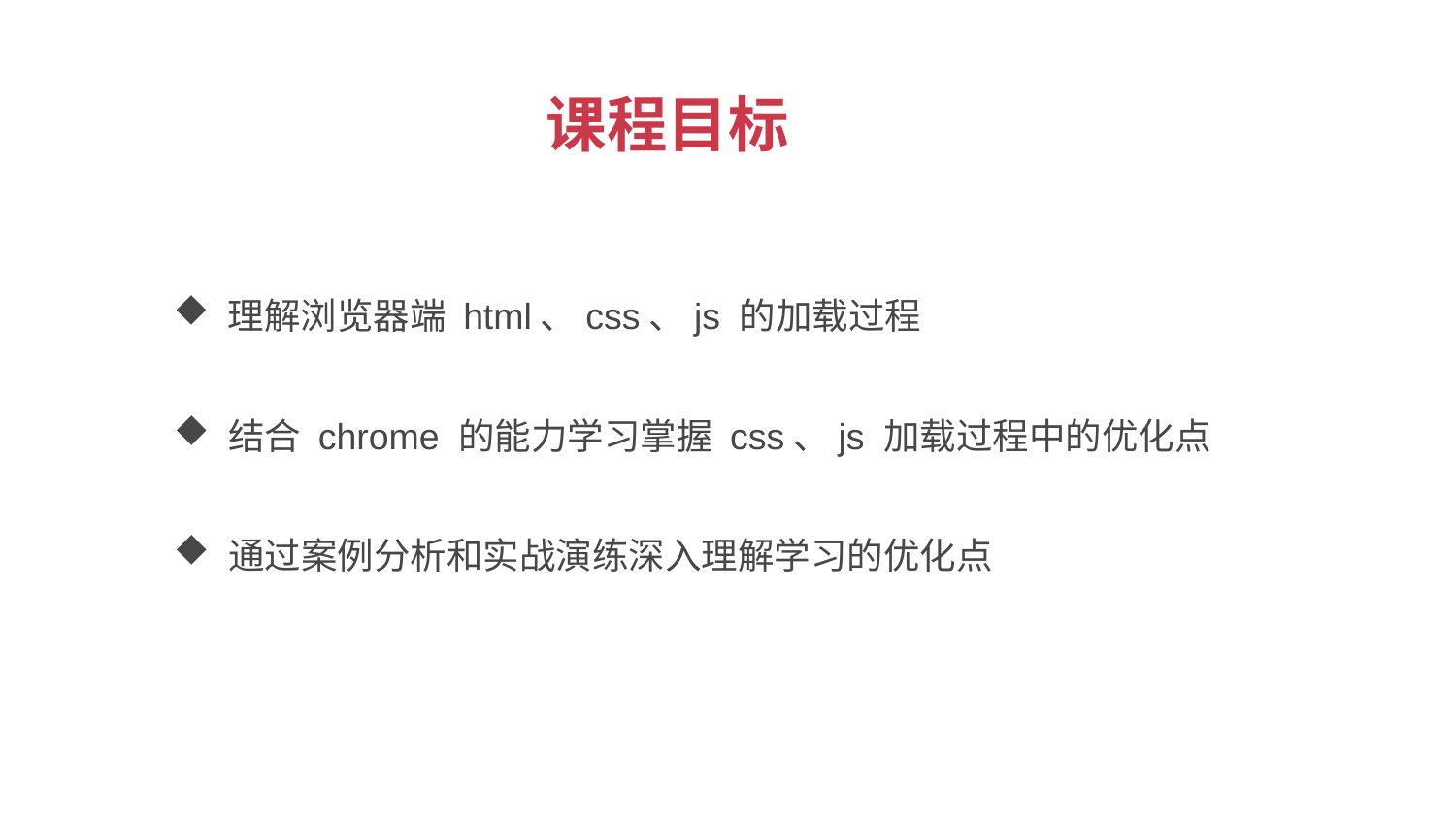

课程目标
理解浏览器端 html、css、js 的加载过程
结合 chrome 的能力学习掌握 css、js 加载过程中的优化点
通过案例分析和实战演练深入理解学习的优化点